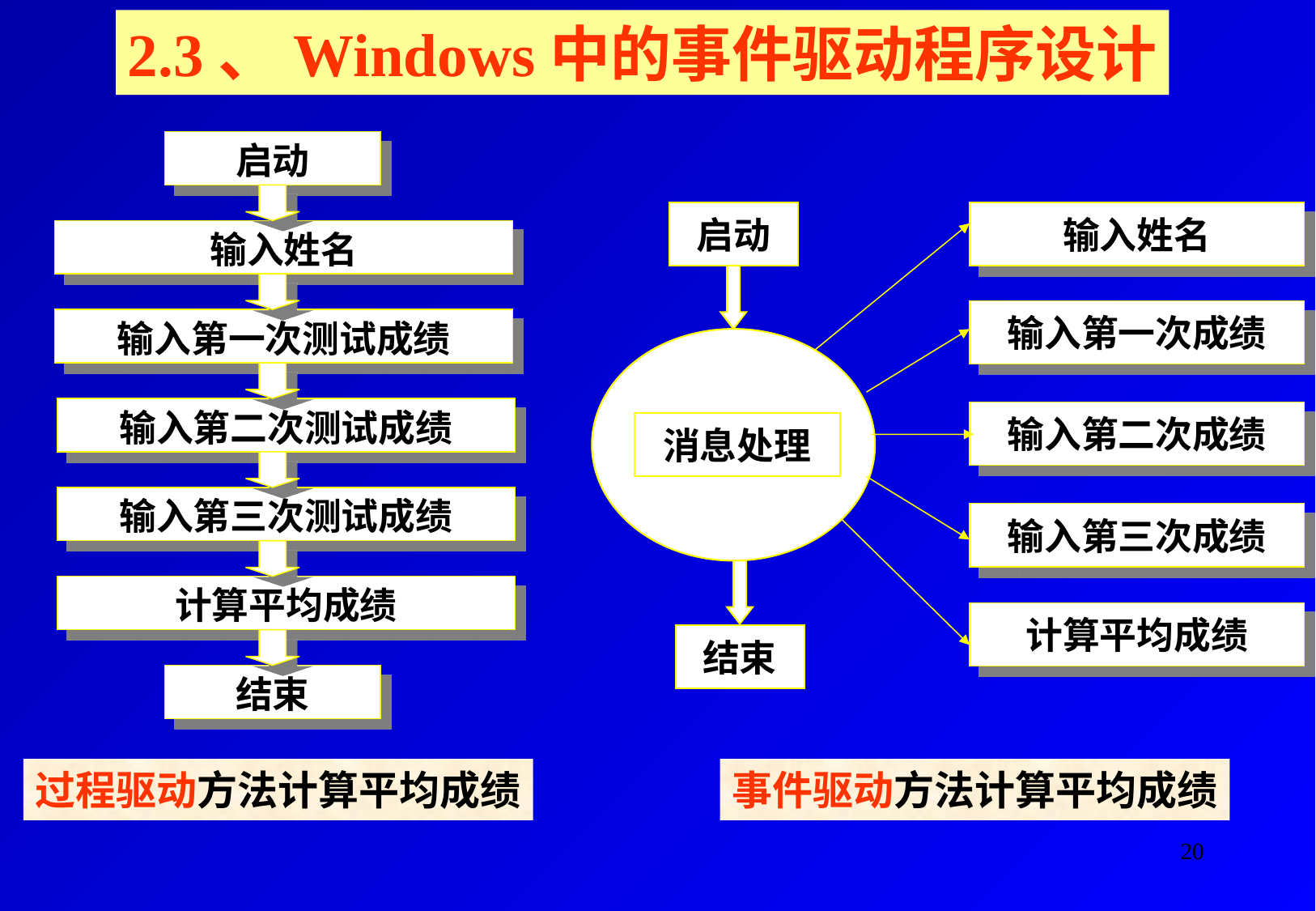

2.3、Windows中的事件驱动程序设计
启动

输入姓名

输入第一次测试成绩

输入第二次测试成绩

输入第三次测试成绩

计算平均成绩

结束
启动

消息处理

结束
输入姓名

输入第一次成绩

输入第二次成绩

输入第三次成绩

计算平均成绩
过程驱动方法计算平均成绩
事件驱动方法计算平均成绩
20